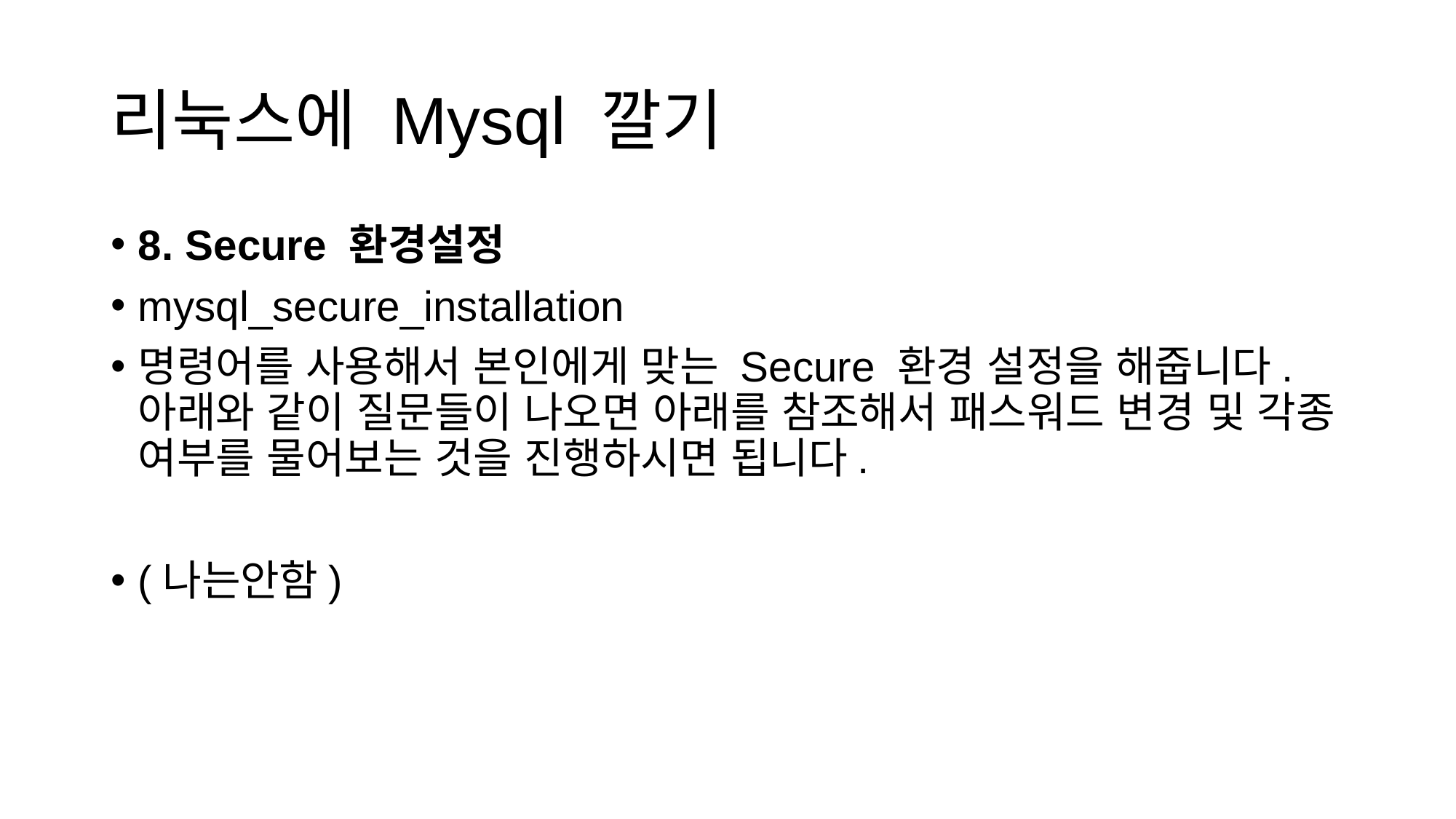

# 리눅스에 Mysql 깔기
8. Secure 환경설정
mysql_secure_installation
명령어를 사용해서 본인에게 맞는 Secure 환경 설정을 해줍니다. 아래와 같이 질문들이 나오면 아래를 참조해서 패스워드 변경 및 각종 여부를 물어보는 것을 진행하시면 됩니다.

(나는안함)